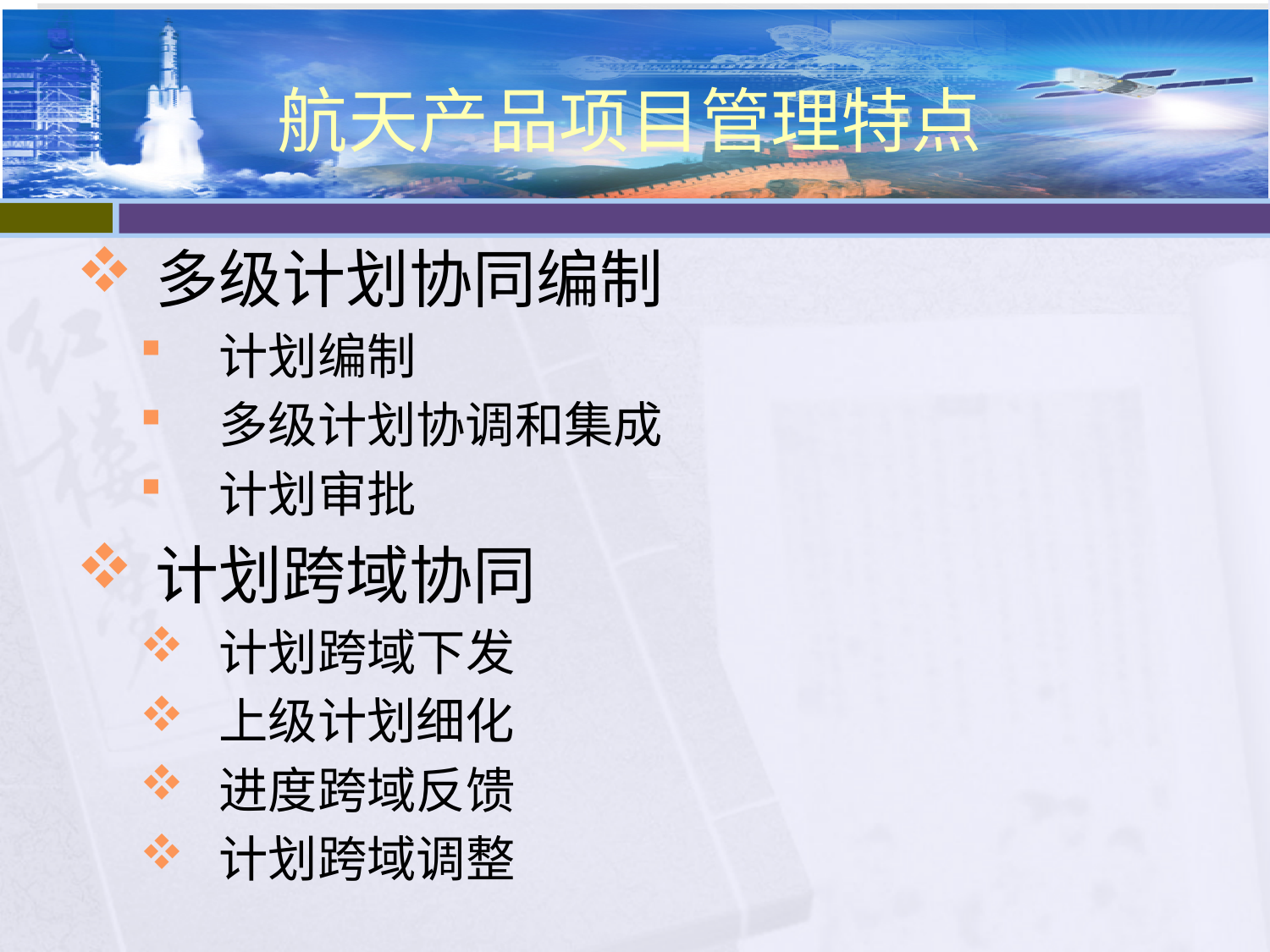

# 航天产品项目管理特点

多级计划协同编制
计划编制
多级计划协调和集成
计划审批
计划跨域协同
计划跨域下发
上级计划细化
进度跨域反馈
计划跨域调整